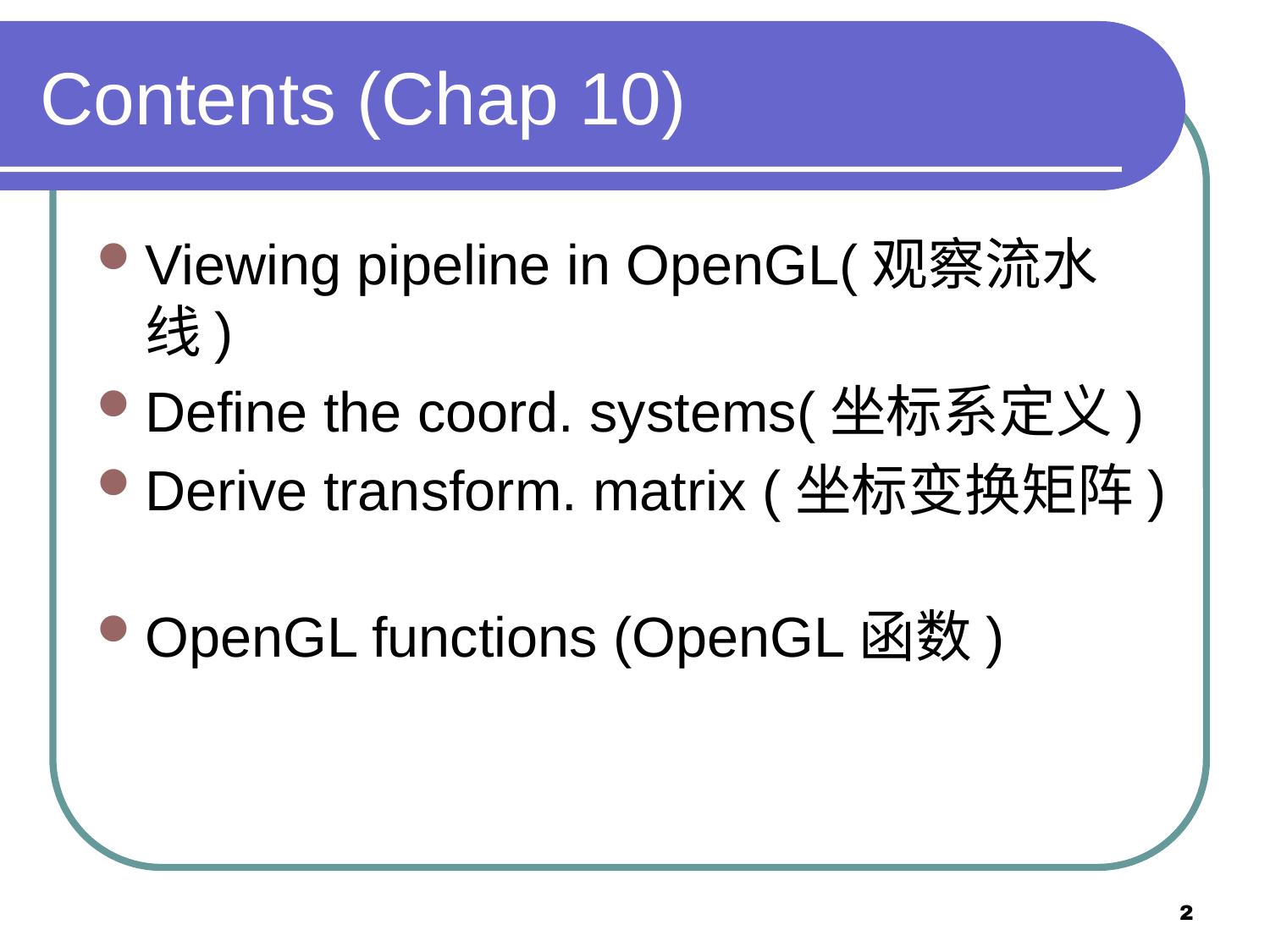

# Contents (Chap 10)
Viewing pipeline in OpenGL(观察流水线)
Define the coord. systems(坐标系定义)
Derive transform. matrix (坐标变换矩阵)
OpenGL functions (OpenGL函数)
2